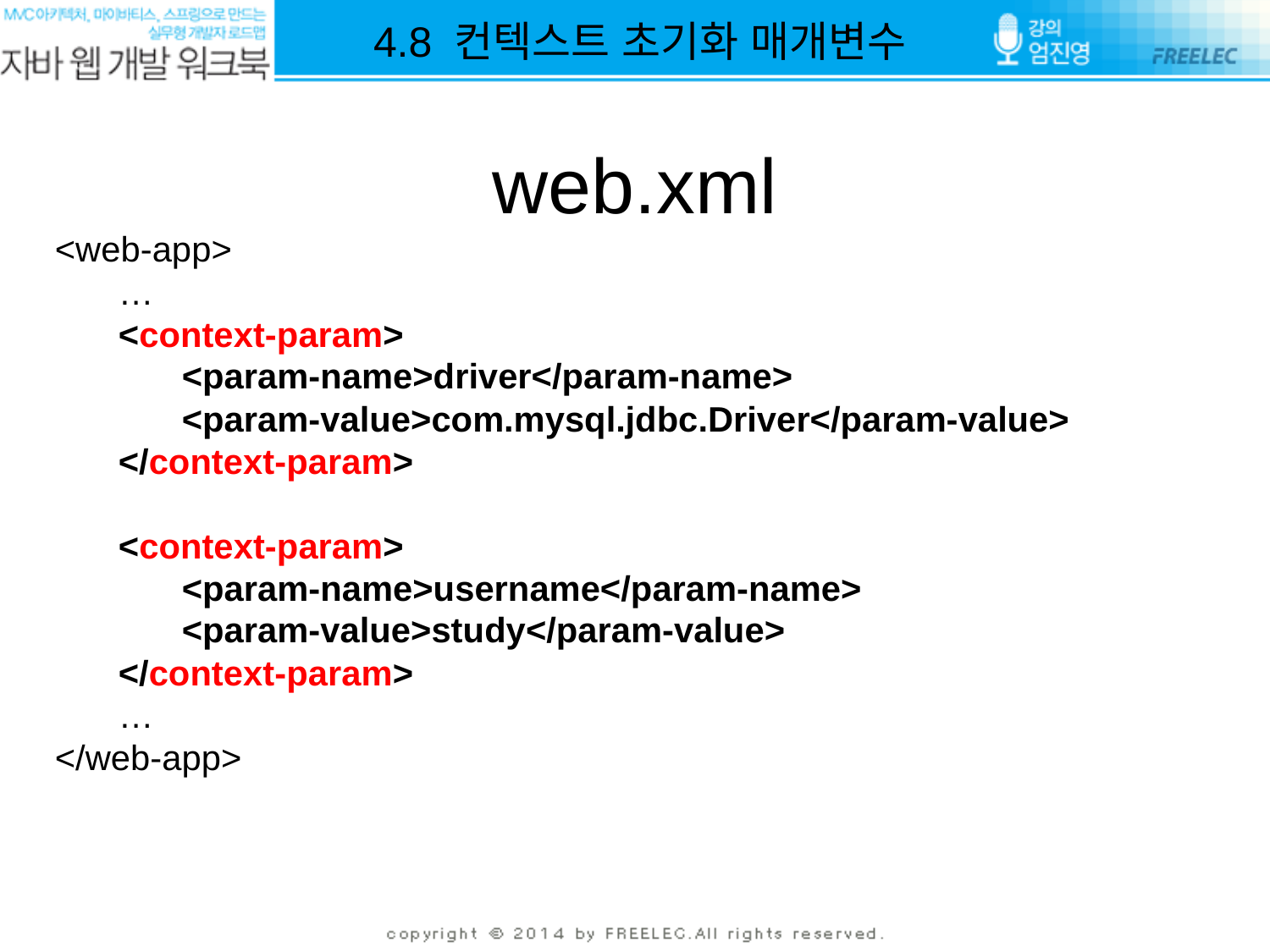

4.8 컨텍스트 초기화 매개변수
# web.xml
<web-app>
…
<context-param>
<param-name>driver</param-name>
<param-value>com.mysql.jdbc.Driver</param-value>
</context-param>

<context-param>
<param-name>username</param-name>
<param-value>study</param-value>
</context-param>
…
</web-app>